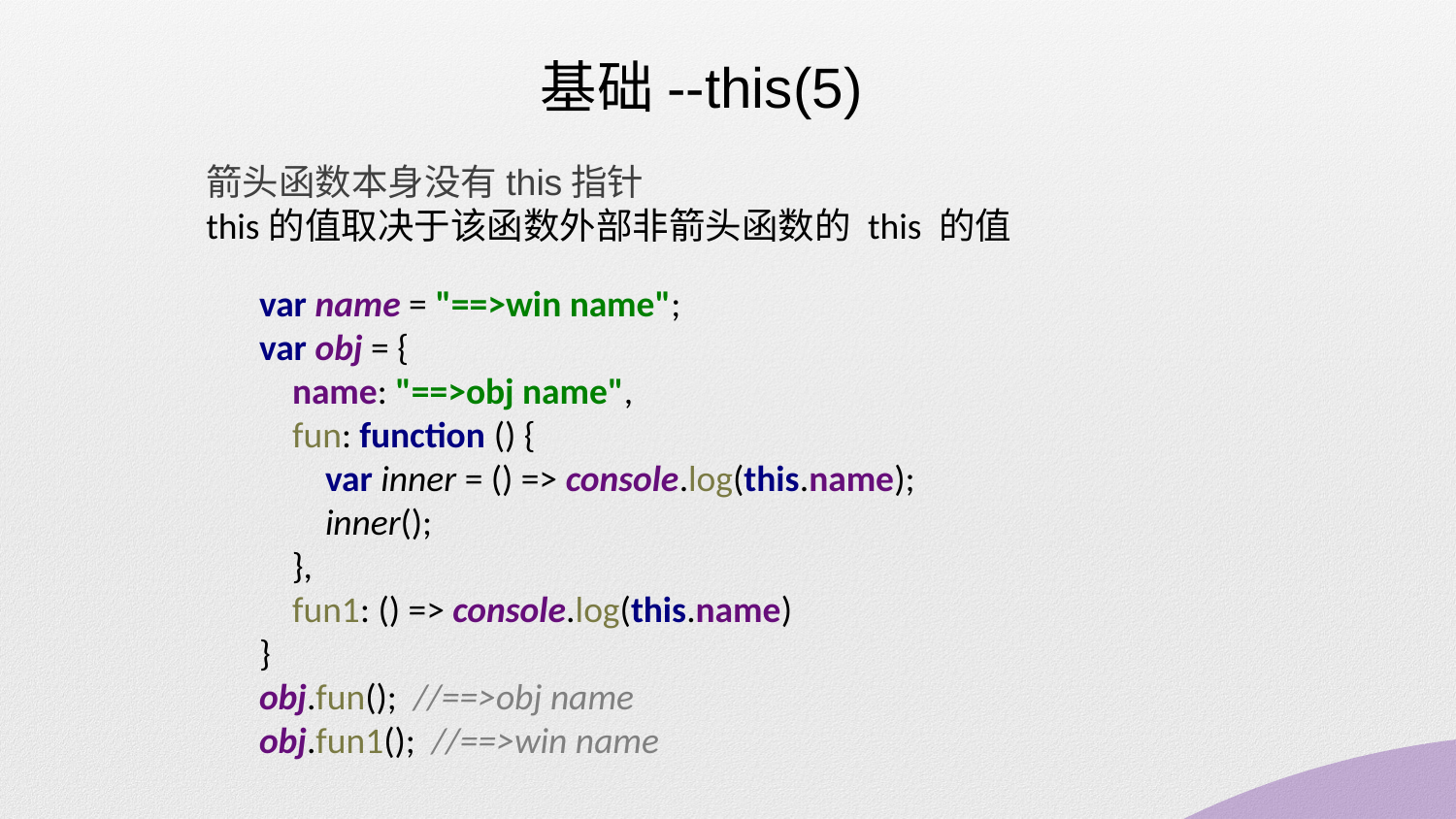

基础--this(5)
箭头函数本身没有this指针
this的值取决于该函数外部非箭头函数的 this 的值
var name = "==>win name";
var obj = {
    name: "==>obj name",
    fun: function () {
        var inner = () => console.log(this.name);
        inner();
    },
    fun1: () => console.log(this.name)
}
obj.fun();  //==>obj name
obj.fun1();  //==>win name